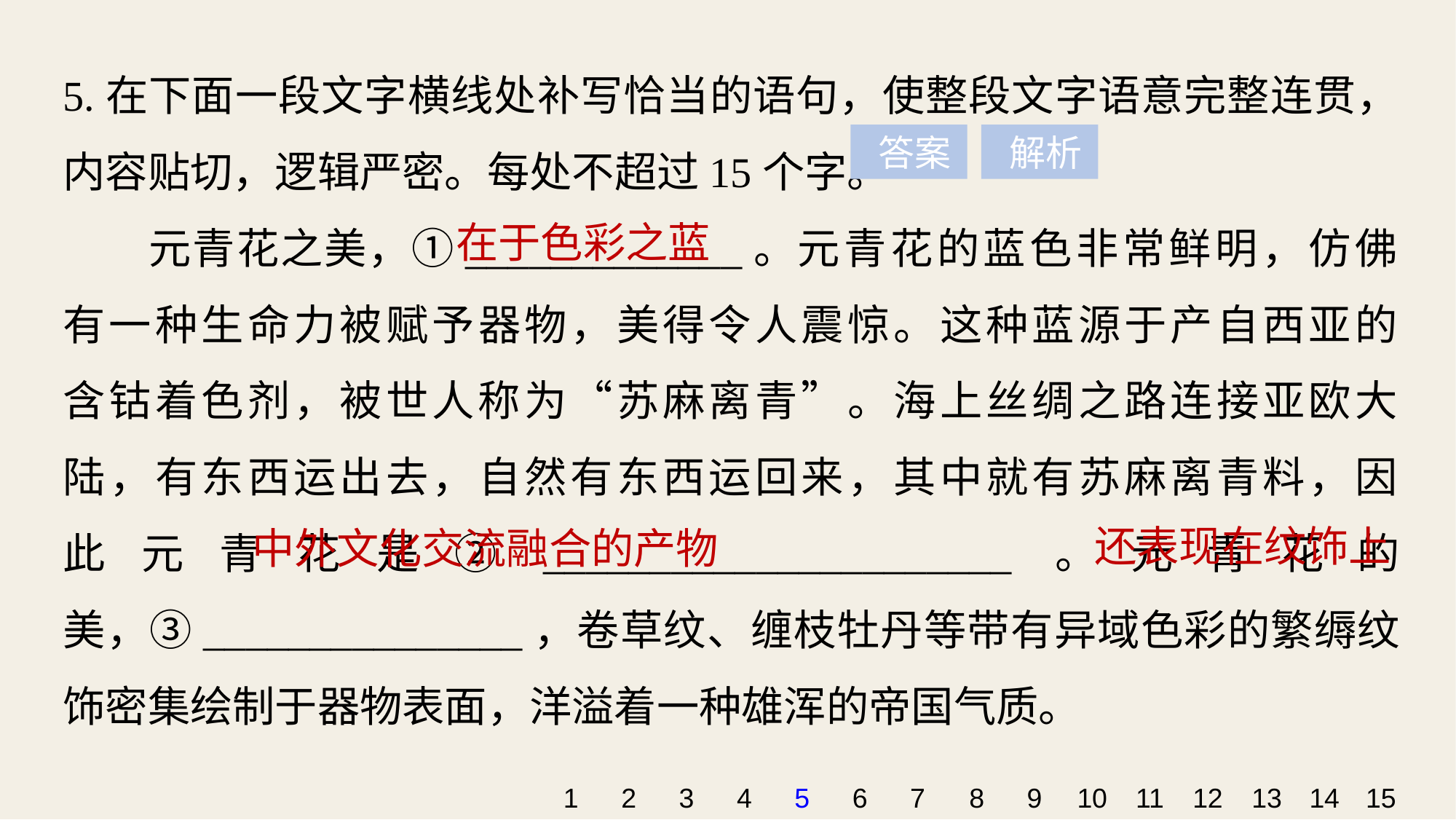

5.在下面一段文字横线处补写恰当的语句，使整段文字语意完整连贯，内容贴切，逻辑严密。每处不超过15个字。
元青花之美，①_____________。元青花的蓝色非常鲜明，仿佛有一种生命力被赋予器物，美得令人震惊。这种蓝源于产自西亚的含钴着色剂，被世人称为“苏麻离青”。海上丝绸之路连接亚欧大陆，有东西运出去，自然有东西运回来，其中就有苏麻离青料，因此元青花是②______________________。元青花的美，③_______________，卷草纹、缠枝牡丹等带有异域色彩的繁缛纹饰密集绘制于器物表面，洋溢着一种雄浑的帝国气质。
 答案
 解析
在于色彩之蓝
还表现在纹饰上
中外文化交流融合的产物
1
2
3
4
5
6
7
8
9
10
11
12
13
14
15